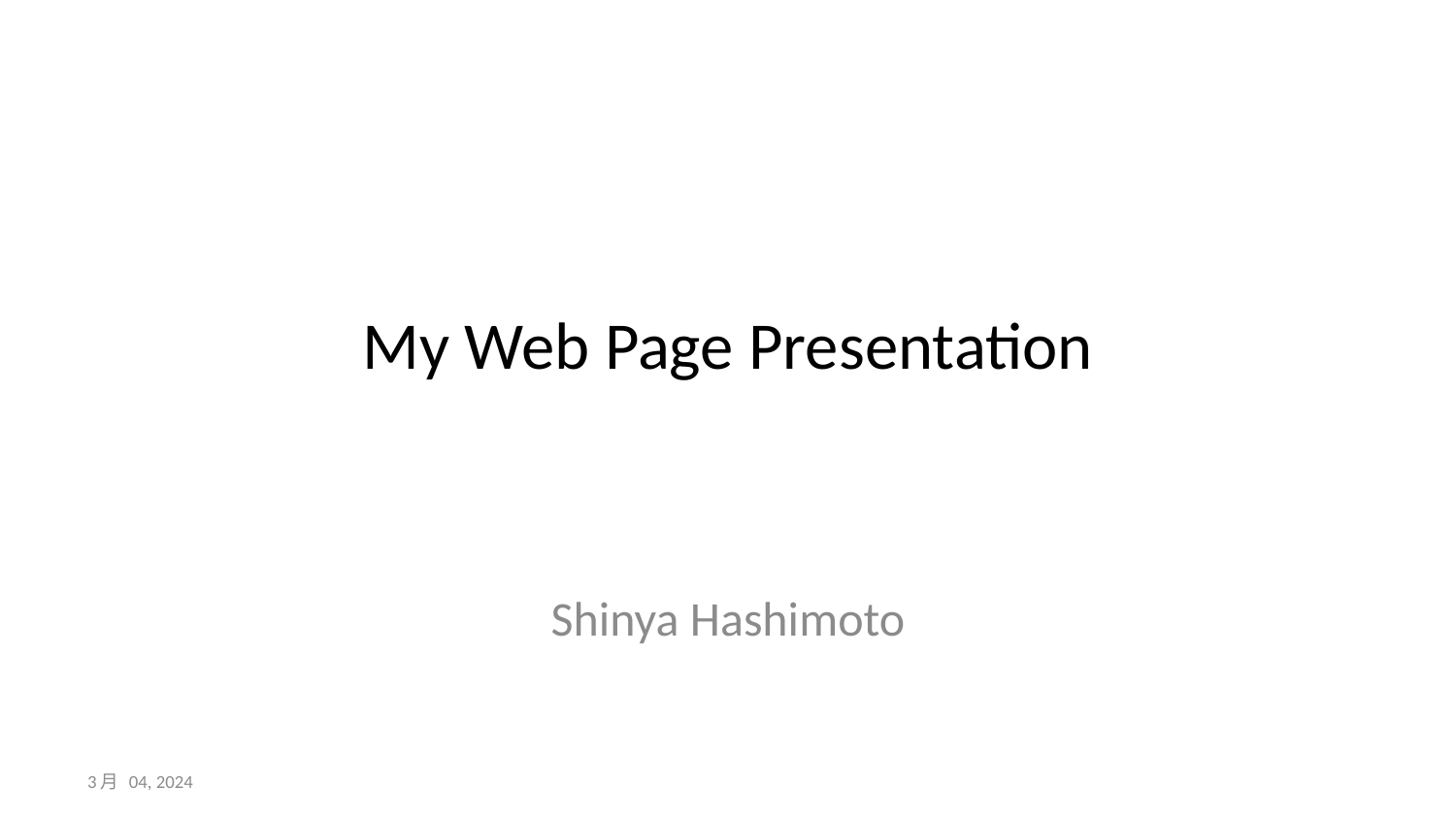

# My Web Page Presentation
Shinya Hashimoto
3月 04, 2024